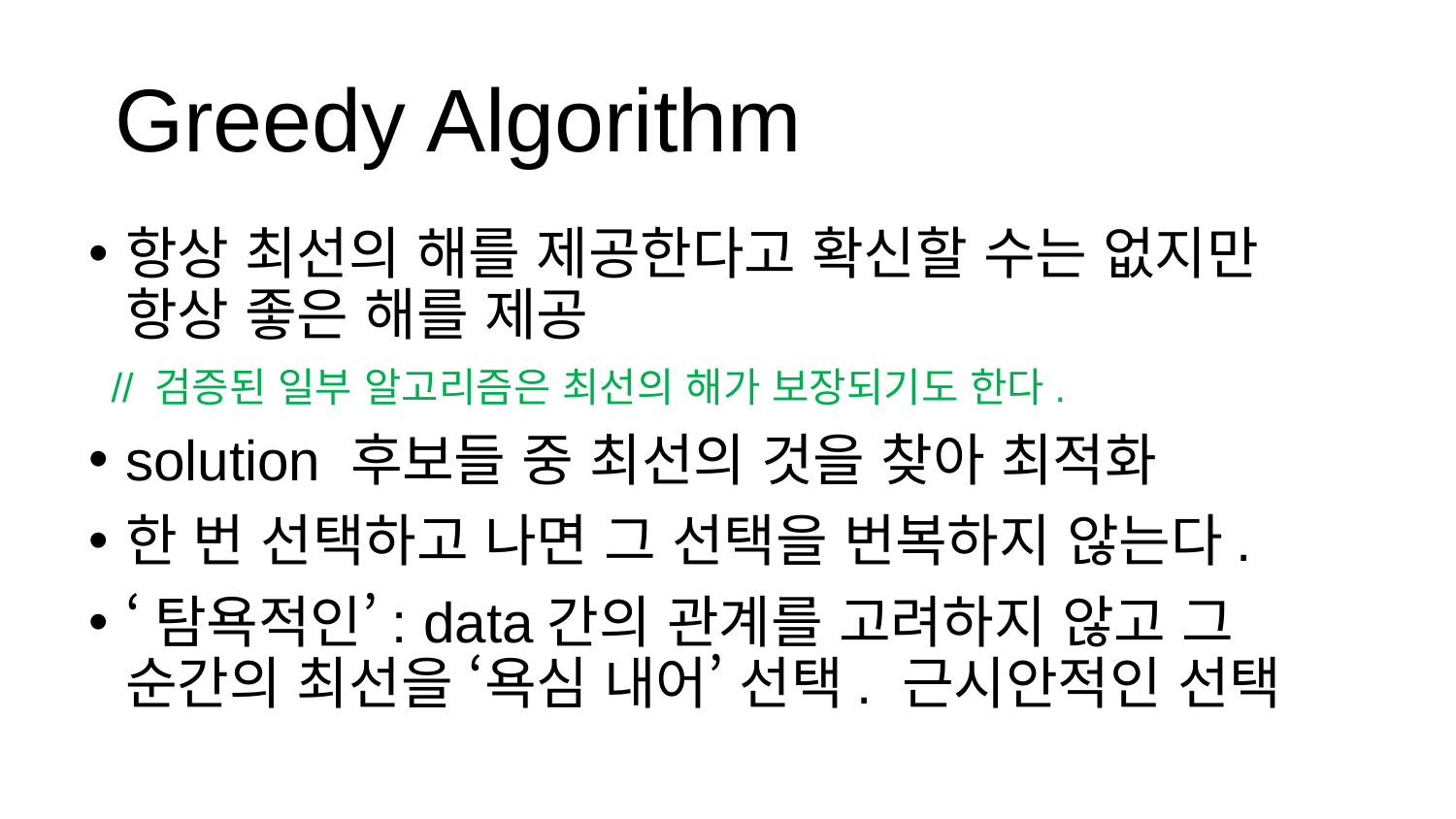

# Greedy Algorithm
항상 최선의 해를 제공한다고 확신할 수는 없지만 항상 좋은 해를 제공
  // 검증된 일부 알고리즘은 최선의 해가 보장되기도 한다.
solution 후보들 중 최선의 것을 찾아 최적화
한 번 선택하고 나면 그 선택을 번복하지 않는다.
‘탐욕적인’: data간의 관계를 고려하지 않고 그 순간의 최선을 ‘욕심 내어’ 선택. 근시안적인 선택